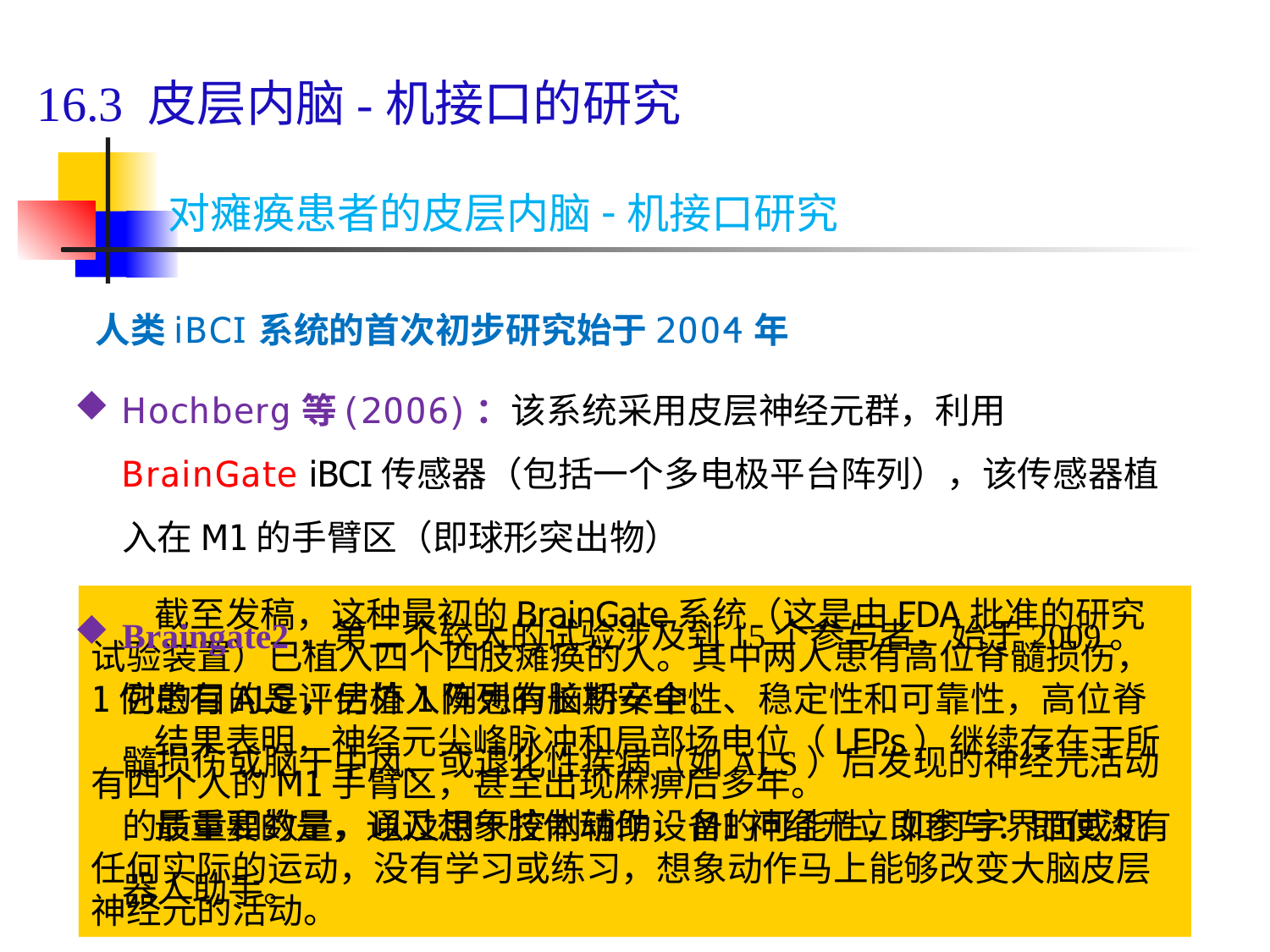

# 16.3 皮层内脑-机接口的研究
对瘫痪患者的皮层内脑-机接口研究
人类iBCI系统的首次初步研究始于2004年
Hochberg等(2006)：该系统采用皮层神经元群，利用BrainGate iBCI传感器（包括一个多电极平台阵列），该传感器植入在M1的手臂区（即球形突出物）
Braingate2，第二个较大的试验涉及到15个参与者，始于2009。它的目的是评估植入阵列的长期安全性、稳定性和可靠性，高位脊髓损伤或脑干中风、或退化性疾病（如ALS）后发现的神经元活动的质量和数量，以及用于控制辅助设备的可能性，如打字界面或机器人助手。
       截至发稿，这种最初的BrainGate系统（这是由FDA批准的研究试验装置）已植入四个四肢瘫痪的人。其中两人患有高位脊髓损伤，1例患有ALS，另外1例患有脑桥卒中。
       结果表明，神经元尖峰脉冲和局部场电位（LFPs）继续存在于所有四个人的M1手臂区，甚至出现麻痹后多年。
       最重要的是，通过想象肢体动作，M1神经元立即参与：即使没有任何实际的运动，没有学习或练习，想象动作马上能够改变大脑皮层神经元的活动。